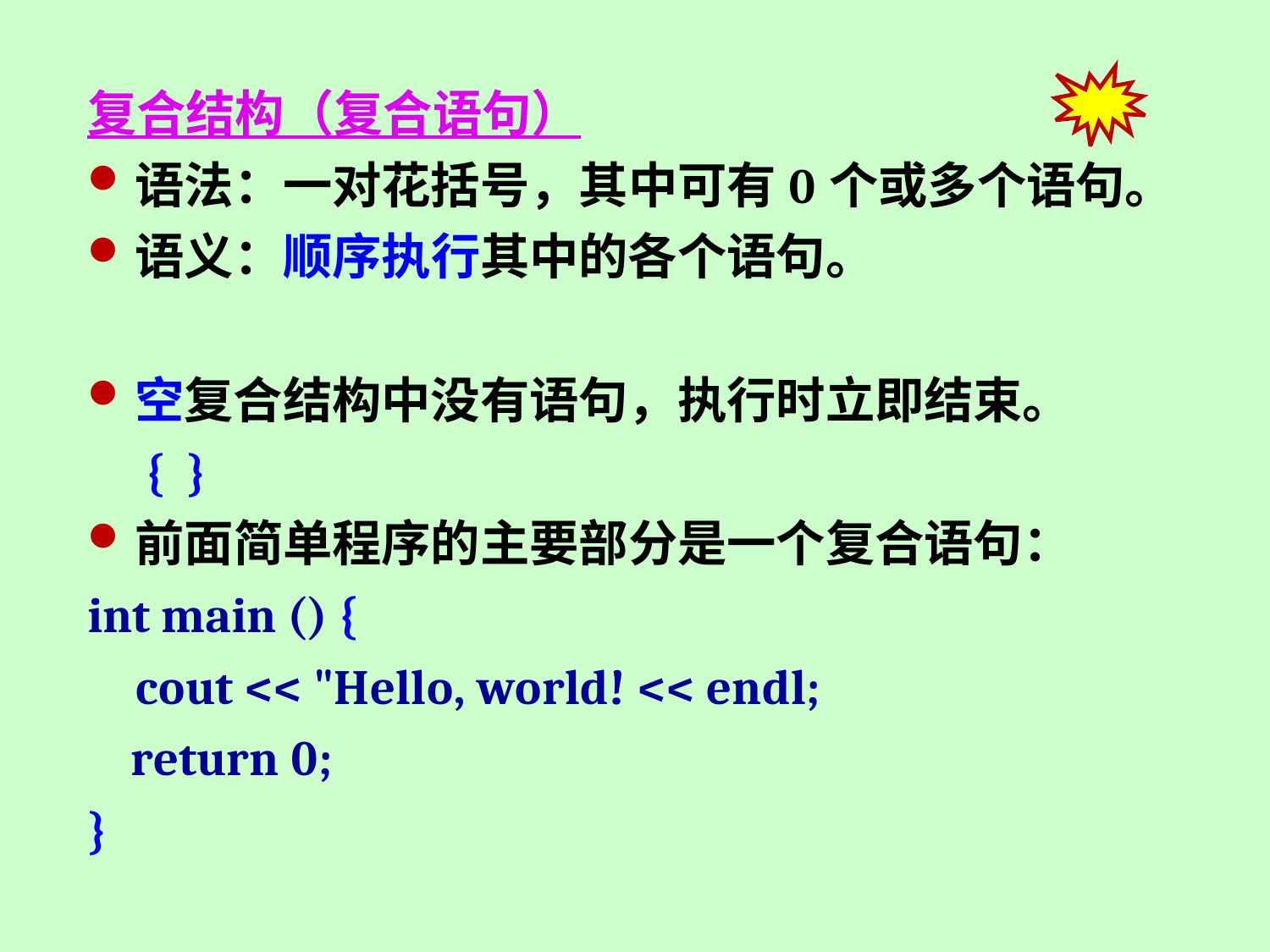

复合结构（复合语句）
语法：一对花括号，其中可有0个或多个语句。
语义：顺序执行其中的各个语句。

空复合结构中没有语句，执行时立即结束。
	 {  }
前面简单程序的主要部分是一个复合语句：
int main () {
 	cout << "Hello, world! << endl;
    return 0;
}
6